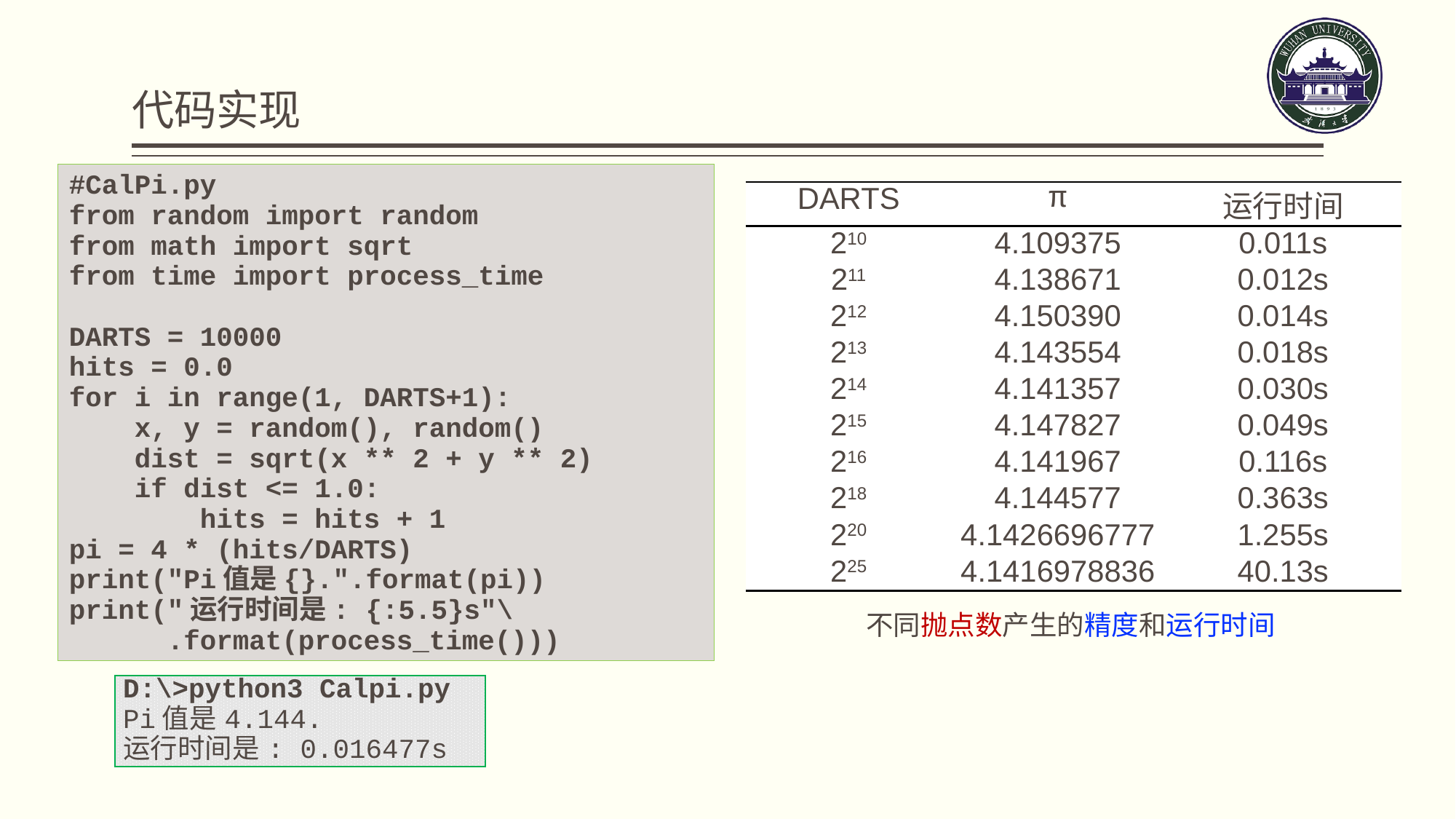

# 代码实现
#CalPi.py
from random import random
from math import sqrt
from time import process_time

DARTS = 10000
hits = 0.0
for i in range(1, DARTS+1):
    x, y = random(), random()
    dist = sqrt(x ** 2 + y ** 2)
    if dist <= 1.0:
        hits = hits + 1
pi = 4 * (hits/DARTS)
print("Pi值是{}.".format(pi))
print("运行时间是: {:5.5}s"\
      .format(process_time()))
| DARTS | π | 运行时间 |
| --- | --- | --- |
| 210 | 4.109375 | 0.011s |
| 211 | 4.138671 | 0.012s |
| 212 | 4.150390 | 0.014s |
| 213 | 4.143554 | 0.018s |
| 214 | 4.141357 | 0.030s |
| 215 | 4.147827 | 0.049s |
| 216 | 4.141967 | 0.116s |
| 218 | 4.144577 | 0.363s |
| 220 | 4.1426696777 | 1.255s |
| 225 | 4.1416978836 | 40.13s |
不同抛点数产生的精度和运行时间
| D:\>python3 Calpi.py Pi值是4.144. 运行时间是: 0.016477s |
| --- |